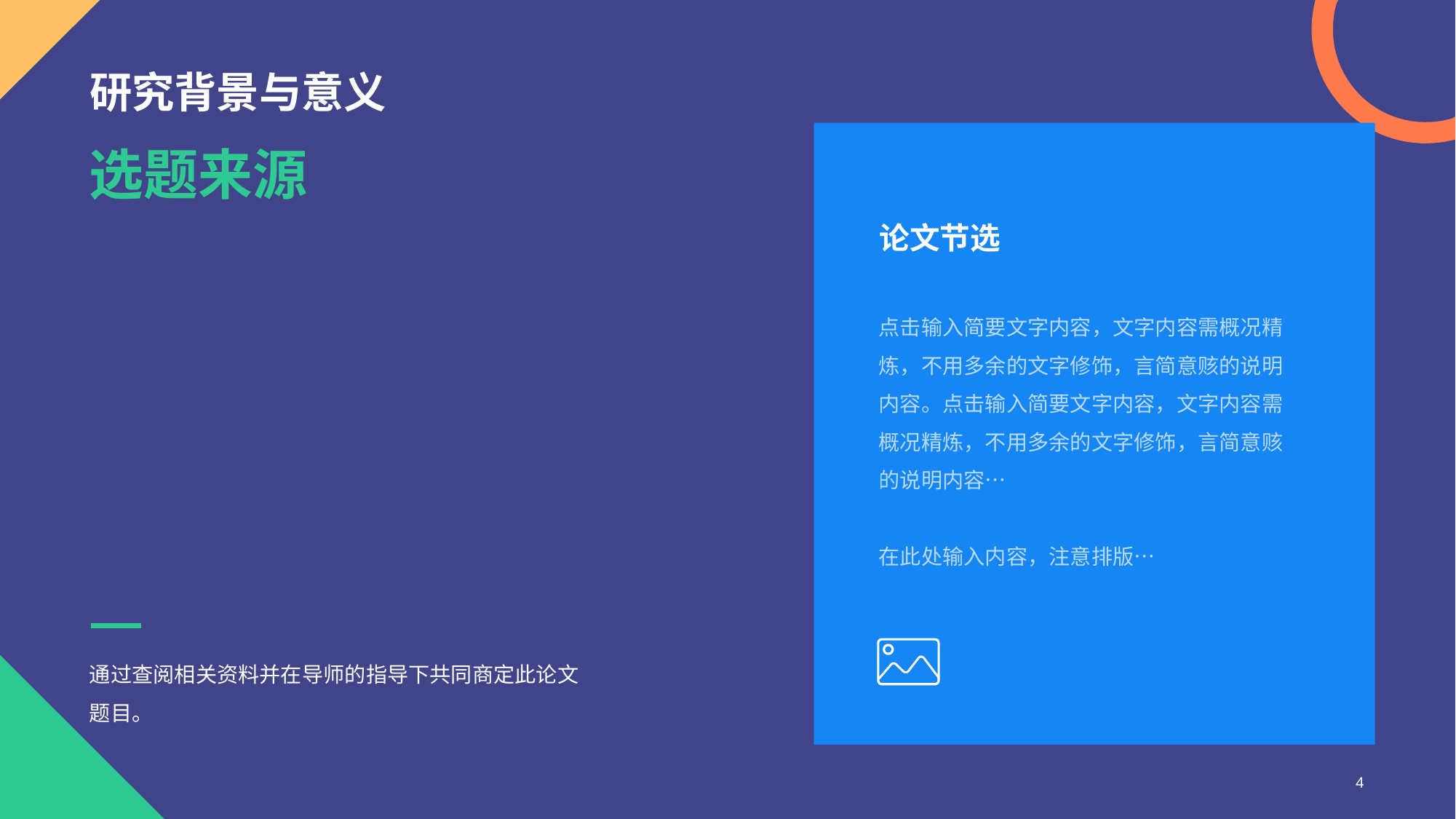

# 研究背景与意义

论文节选
点击输入简要文字内容，文字内容需概况精炼，不用多余的文字修饰，言简意赅的说明内容。点击输入简要文字内容，文字内容需概况精炼，不用多余的文字修饰，言简意赅的说明内容…
在此处输入内容，注意排版…
选题来源

通过查阅相关资料并在导师的指导下共同商定此论文题目。
4